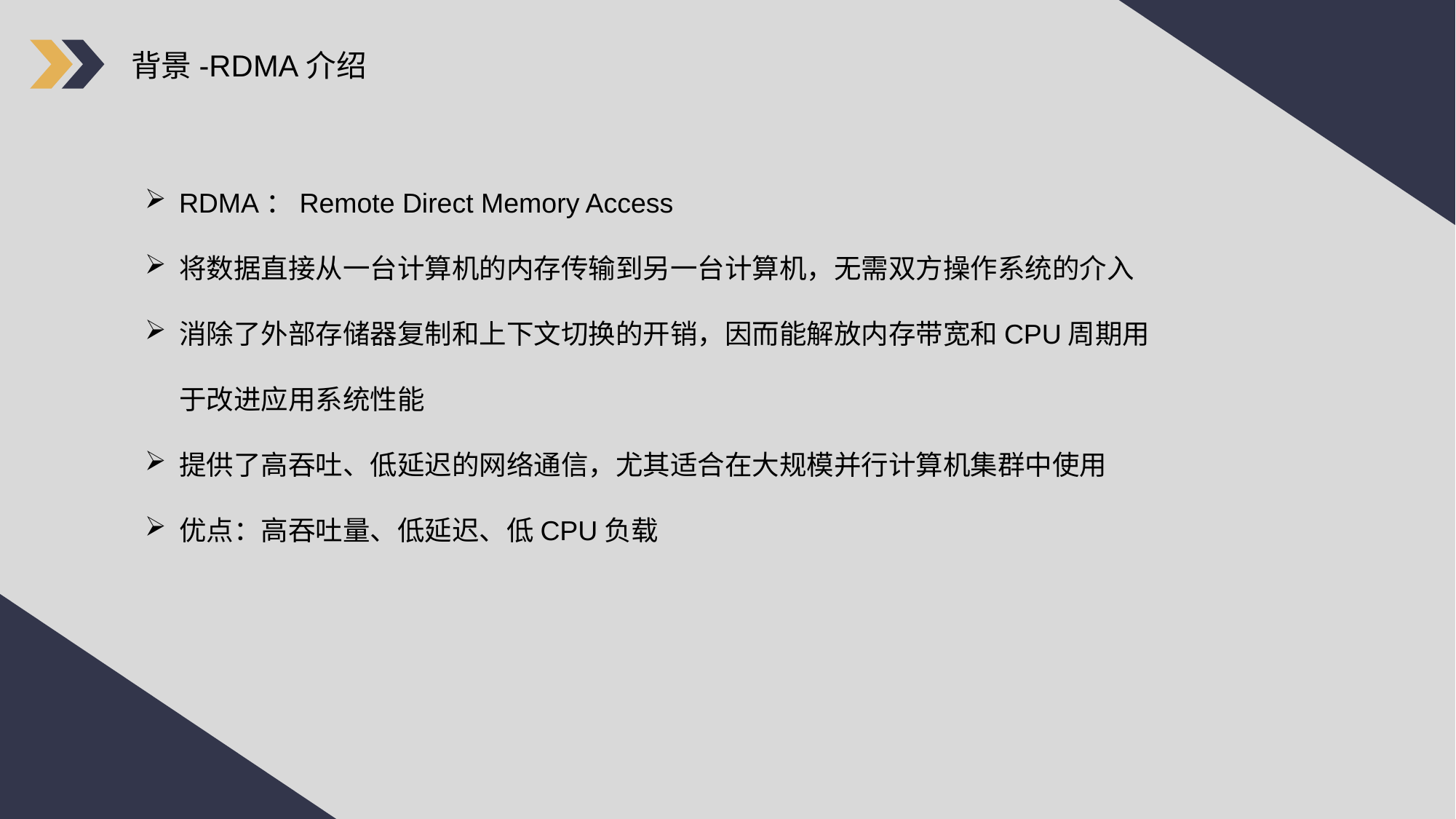

背景-RDMA介绍
RDMA：Remote Direct Memory Access
将数据直接从一台计算机的内存传输到另一台计算机，无需双方操作系统的介入
消除了外部存储器复制和上下文切换的开销，因而能解放内存带宽和CPU周期用于改进应用系统性能
提供了高吞吐、低延迟的网络通信，尤其适合在大规模并行计算机集群中使用
优点：高吞吐量、低延迟、低CPU负载